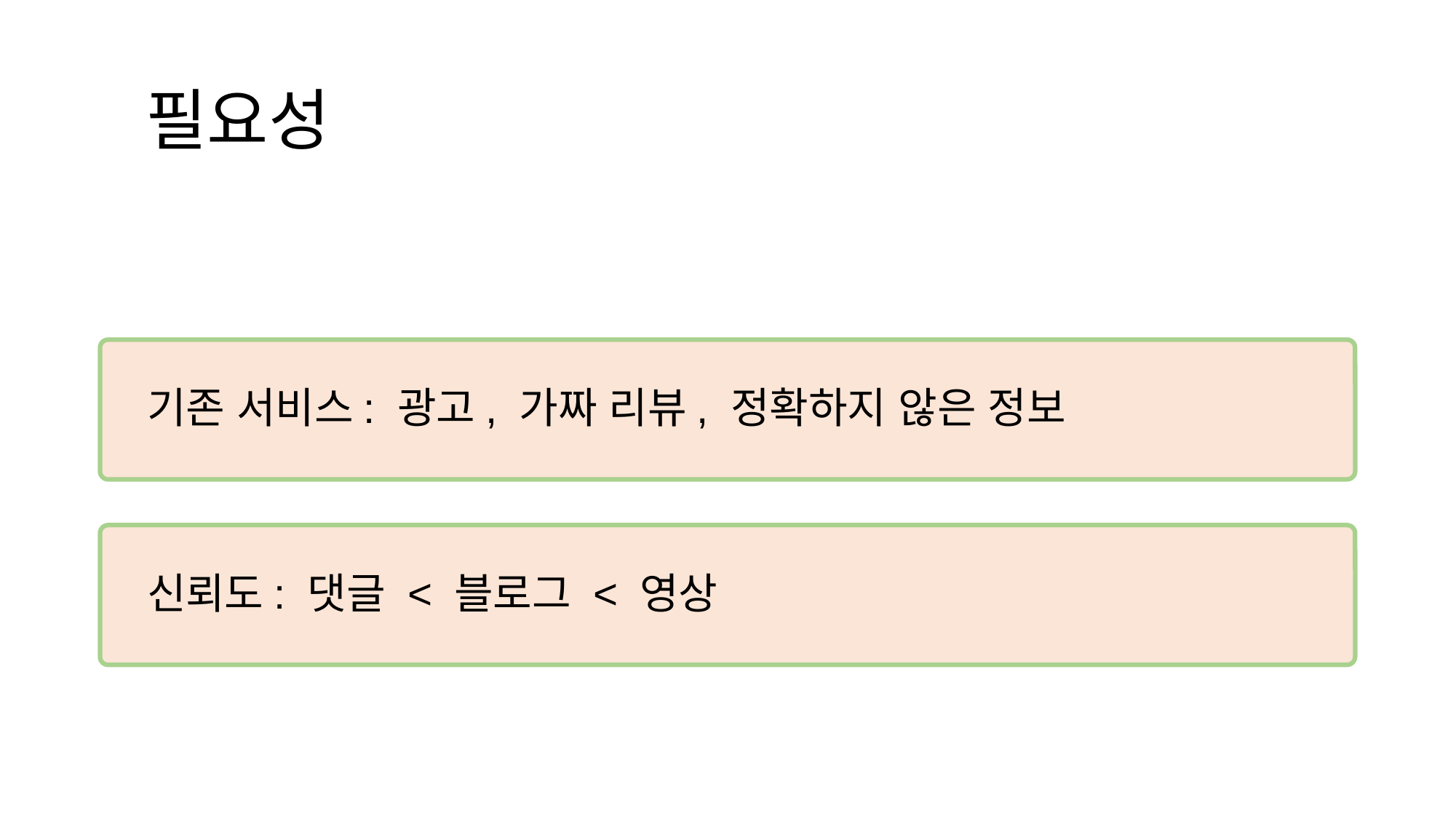

# 필요성
  기존 서비스: 광고, 가짜 리뷰, 정확하지 않은 정보
  신뢰도: 댓글 < 블로그 < 영상